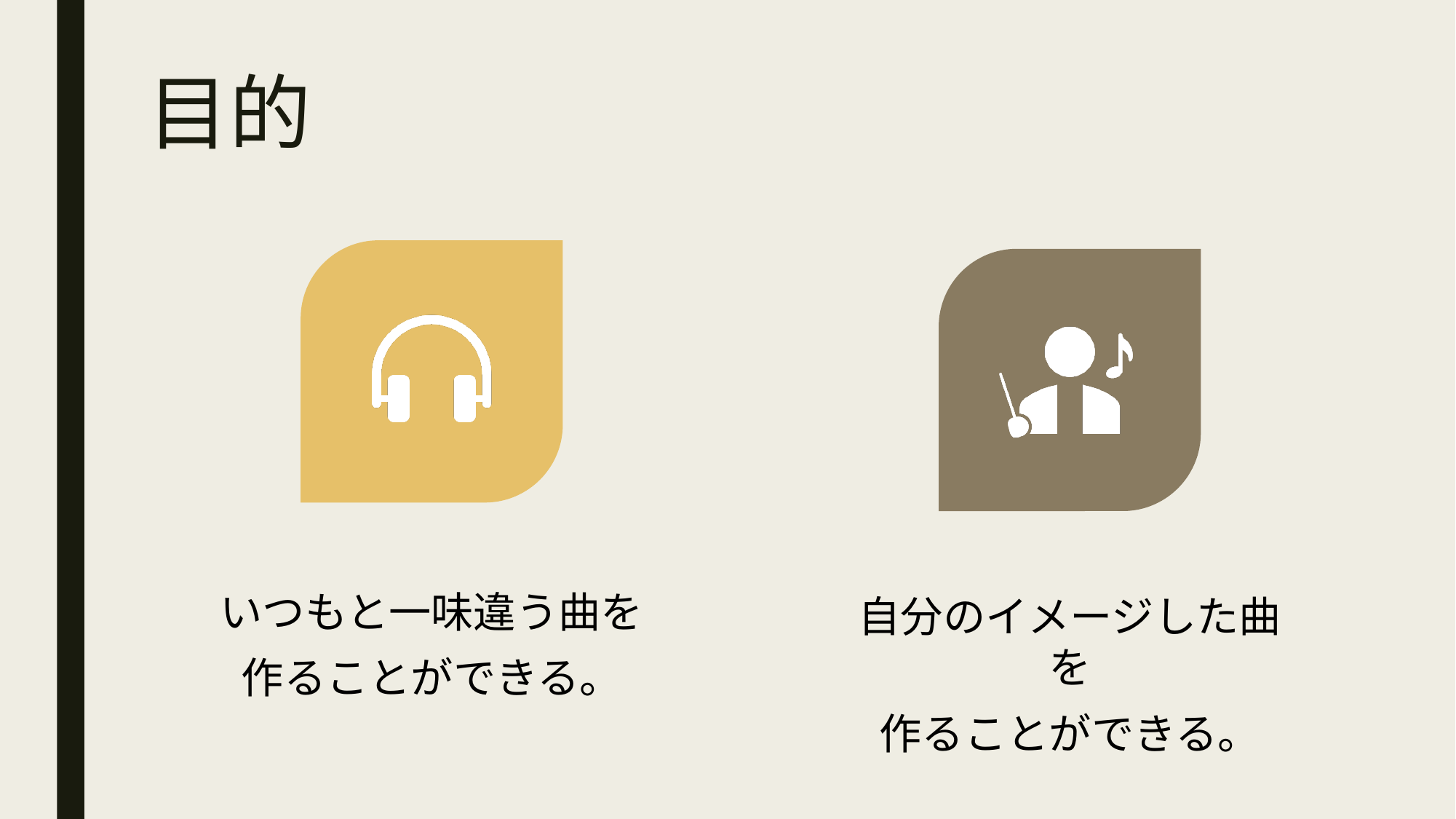

# 目的
いつもと一味違う曲を
作ることができる。
自分のイメージした曲を
作ることができる。